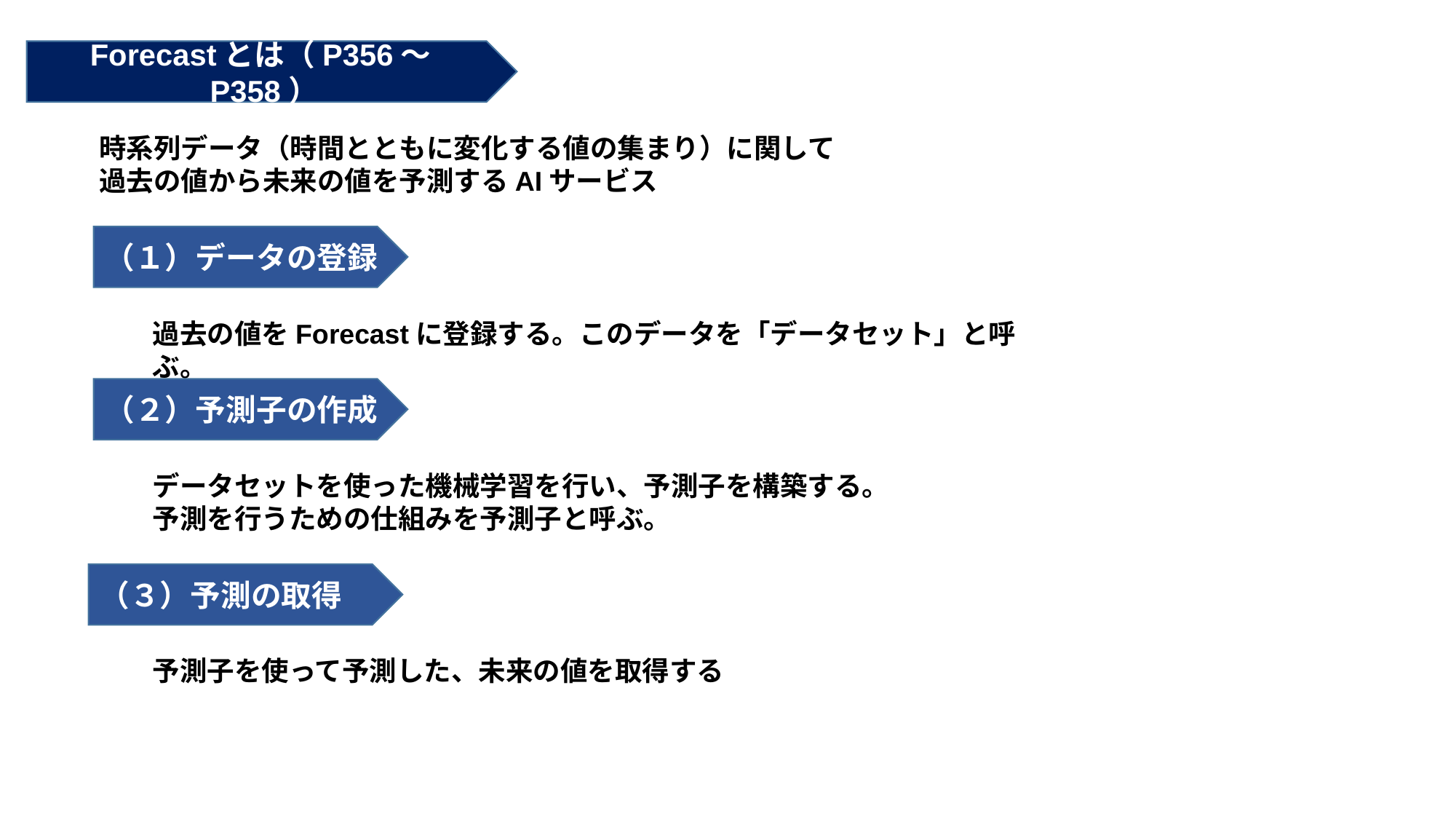

Forecastとは（P356～P358）
時系列データ（時間とともに変化する値の集まり）に関して
過去の値から未来の値を予測するAIサービス
（１）データの登録
過去の値をForecastに登録する。このデータを「データセット」と呼ぶ。
（２）予測子の作成
データセットを使った機械学習を行い、予測子を構築する。
予測を行うための仕組みを予測子と呼ぶ。
（３）予測の取得
予測子を使って予測した、未来の値を取得する